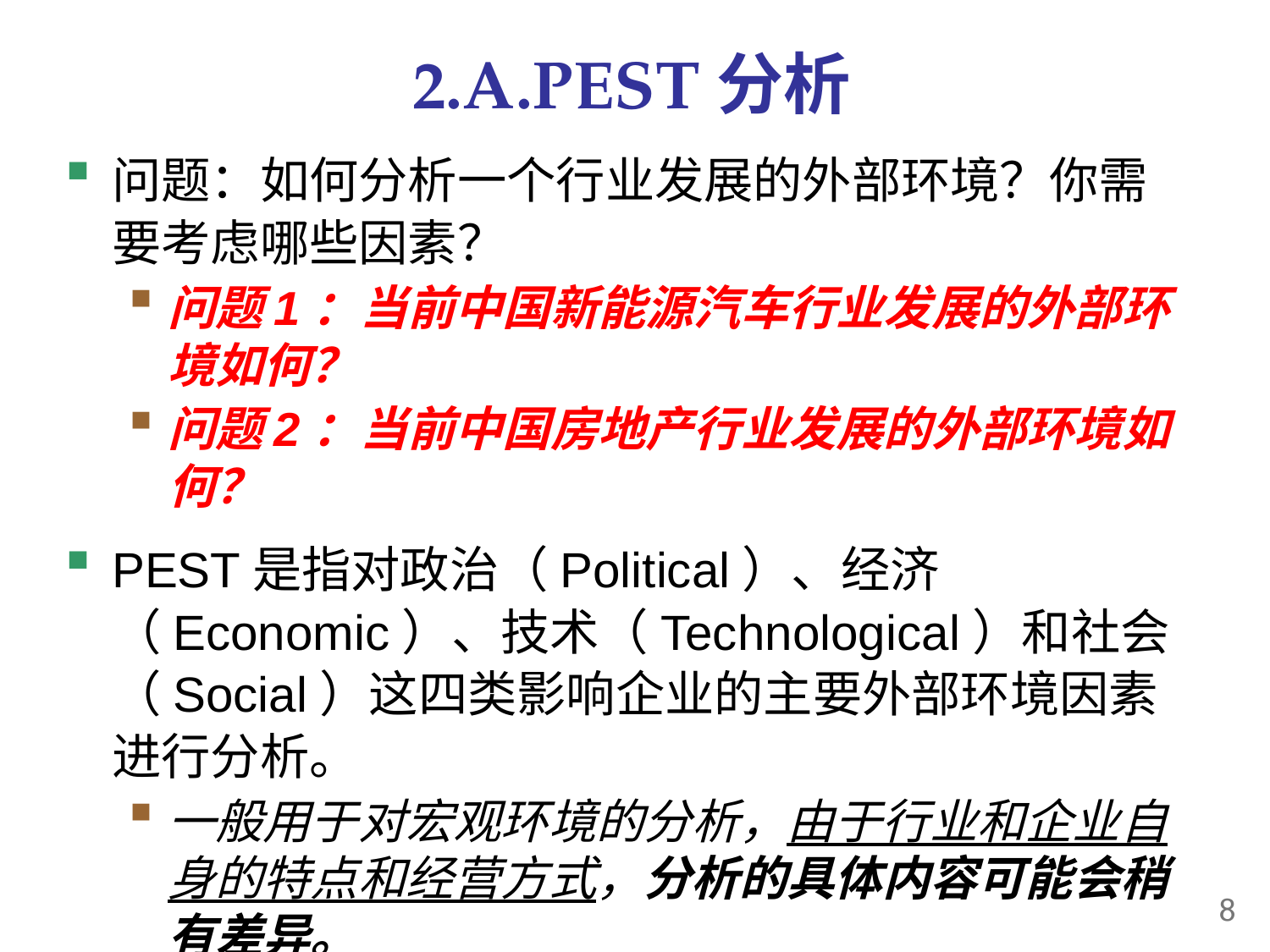

# 2.A.PEST分析
问题：如何分析一个行业发展的外部环境？你需要考虑哪些因素？
问题1：当前中国新能源汽车行业发展的外部环境如何？
问题2：当前中国房地产行业发展的外部环境如何？
PEST是指对政治（Political）、经济（Economic）、技术（Technological）和社会（Social）这四类影响企业的主要外部环境因素进行分析。
一般用于对宏观环境的分析，由于行业和企业自身的特点和经营方式，分析的具体内容可能会稍有差异。

8